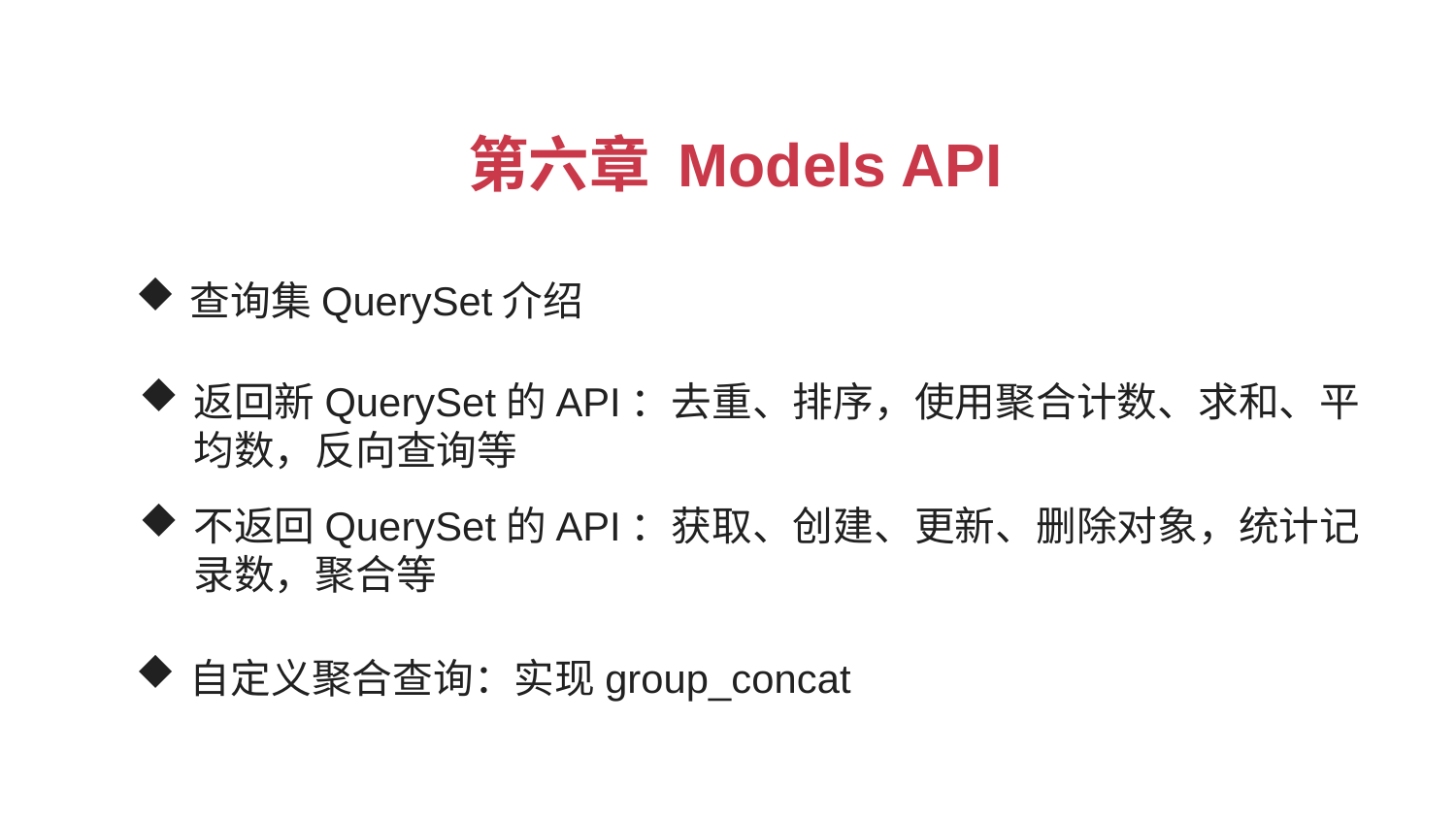

第六章 Models API
查询集QuerySet介绍
返回新QuerySet的API：去重、排序，使用聚合计数、求和、平均数，反向查询等
不返回QuerySet的API：获取、创建、更新、删除对象，统计记录数，聚合等
自定义聚合查询：实现group_concat